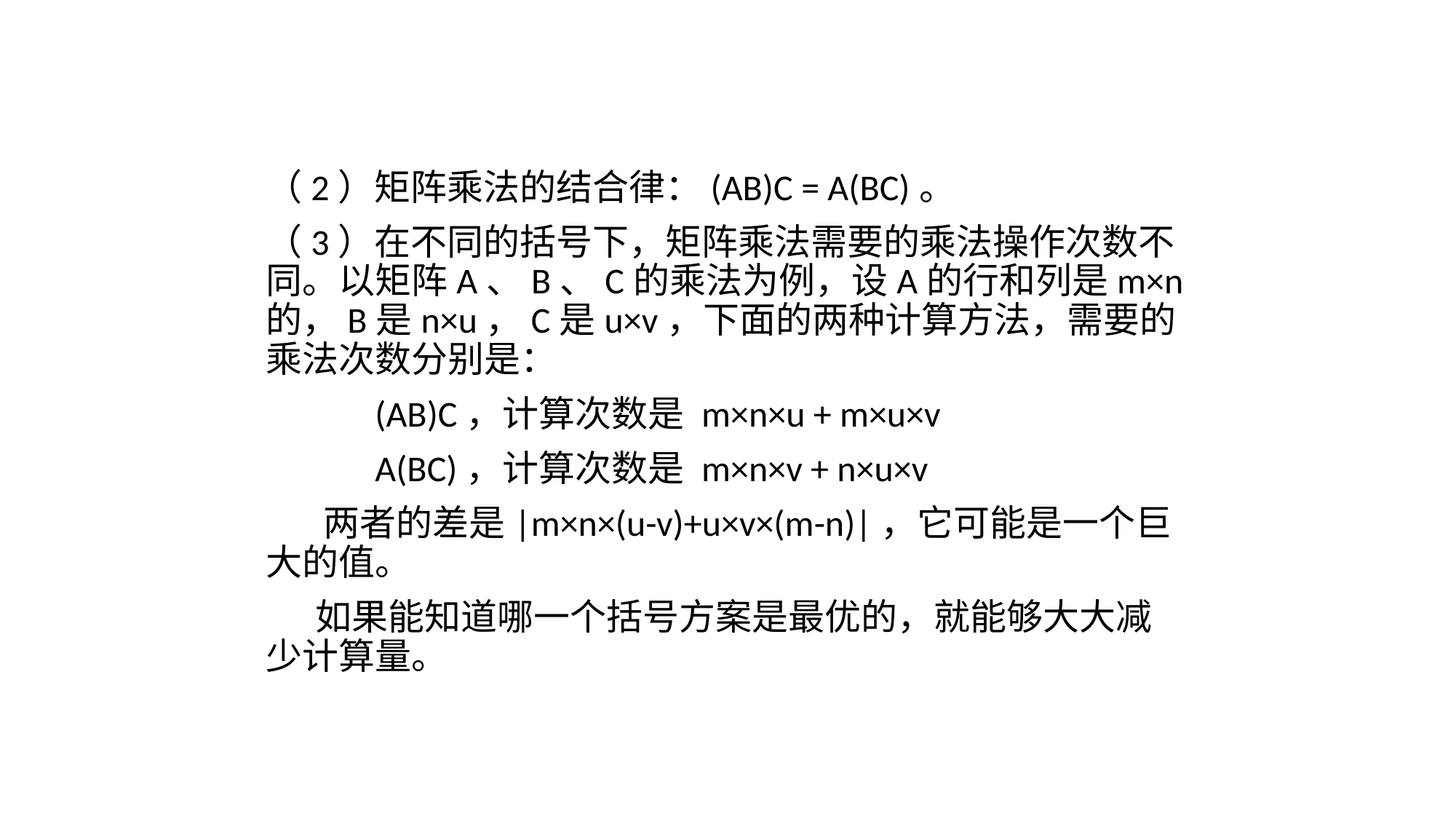

（2）矩阵乘法的结合律：(AB)C = A(BC)。
（3）在不同的括号下，矩阵乘法需要的乘法操作次数不同。以矩阵A、B、C的乘法为例，设A的行和列是m×n的，B是n×u，C是u×v，下面的两种计算方法，需要的乘法次数分别是：
	(AB)C，计算次数是 m×n×u + m×u×v
	A(BC)，计算次数是 m×n×v + n×u×v
      两者的差是|m×n×(u-v)+u×v×(m-n)|，它可能是一个巨大的值。
     如果能知道哪一个括号方案是最优的，就能够大大减少计算量。